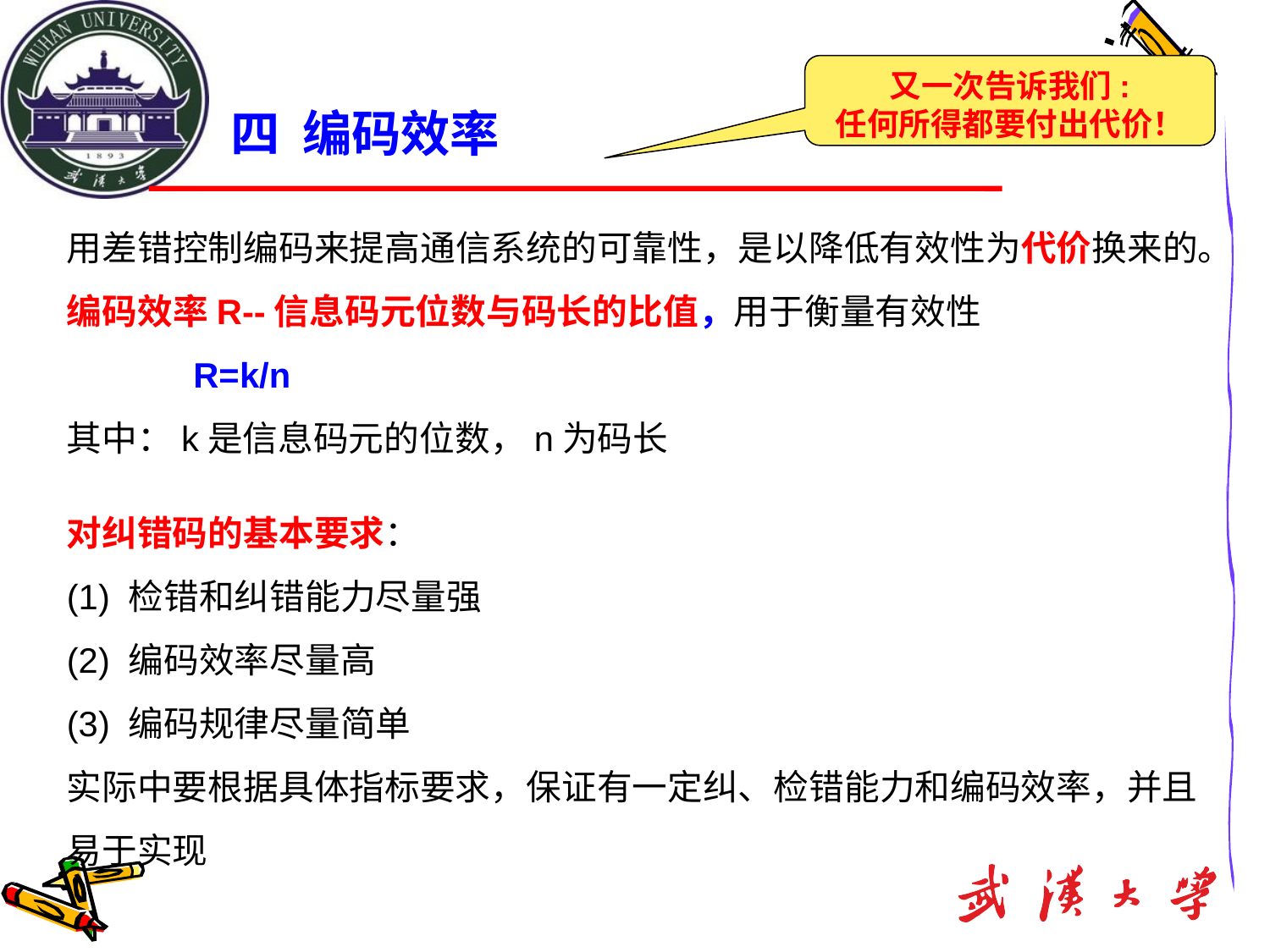

又一次告诉我们:
任何所得都要付出代价！
四  编码效率
用差错控制编码来提高通信系统的可靠性，是以降低有效性为代价换来的。编码效率R--信息码元位数与码长的比值，用于衡量有效性
             R=k/n
其中：k是信息码元的位数，n为码长

对纠错码的基本要求：
(1) 检错和纠错能力尽量强
(2) 编码效率尽量高
(3) 编码规律尽量简单
实际中要根据具体指标要求，保证有一定纠、检错能力和编码效率，并且易于实现